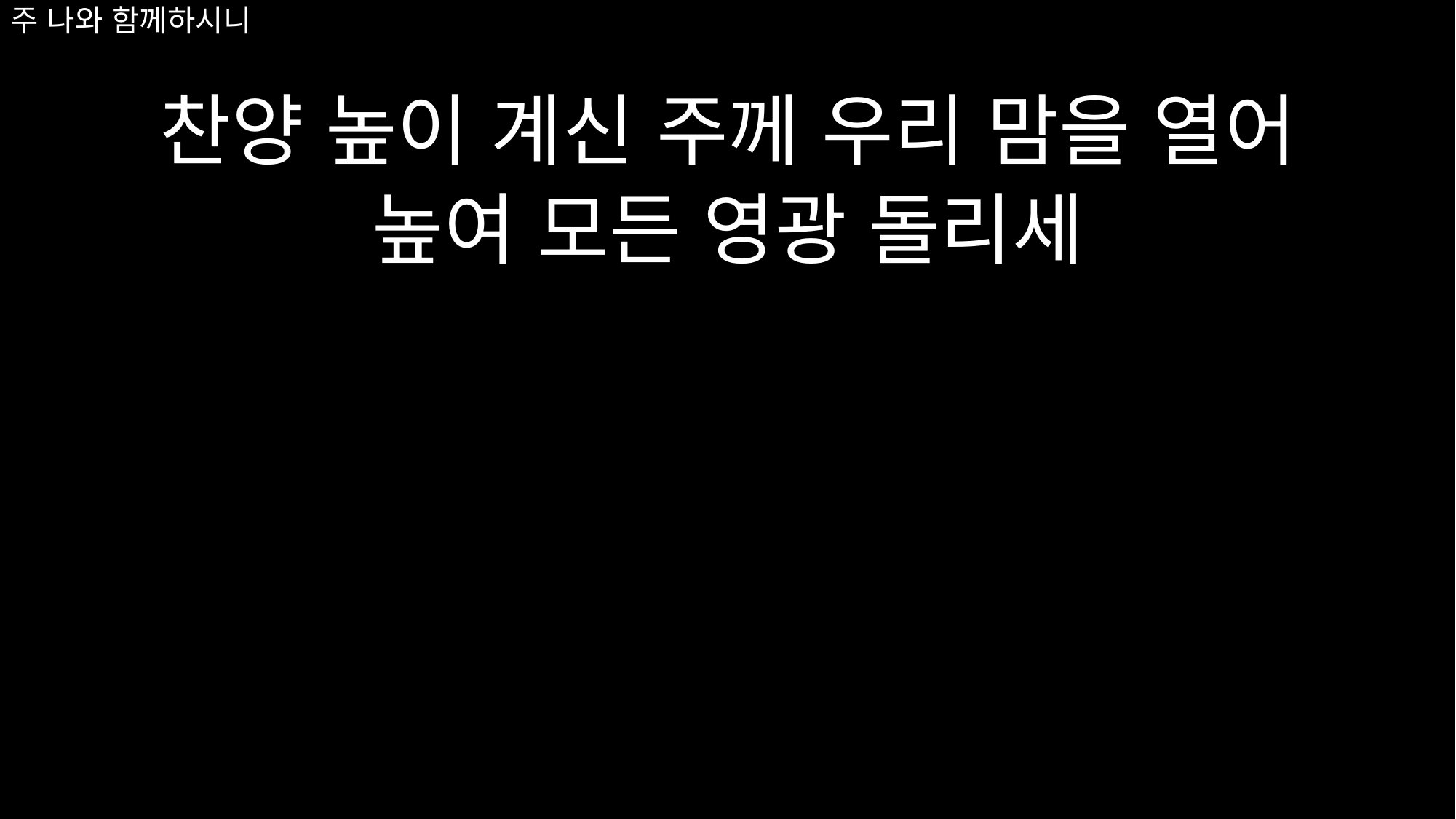

찬양 높이 계신 주께 우리 맘을 열어
높여 모든 영광 돌리세

# 주 나와 함께하시니